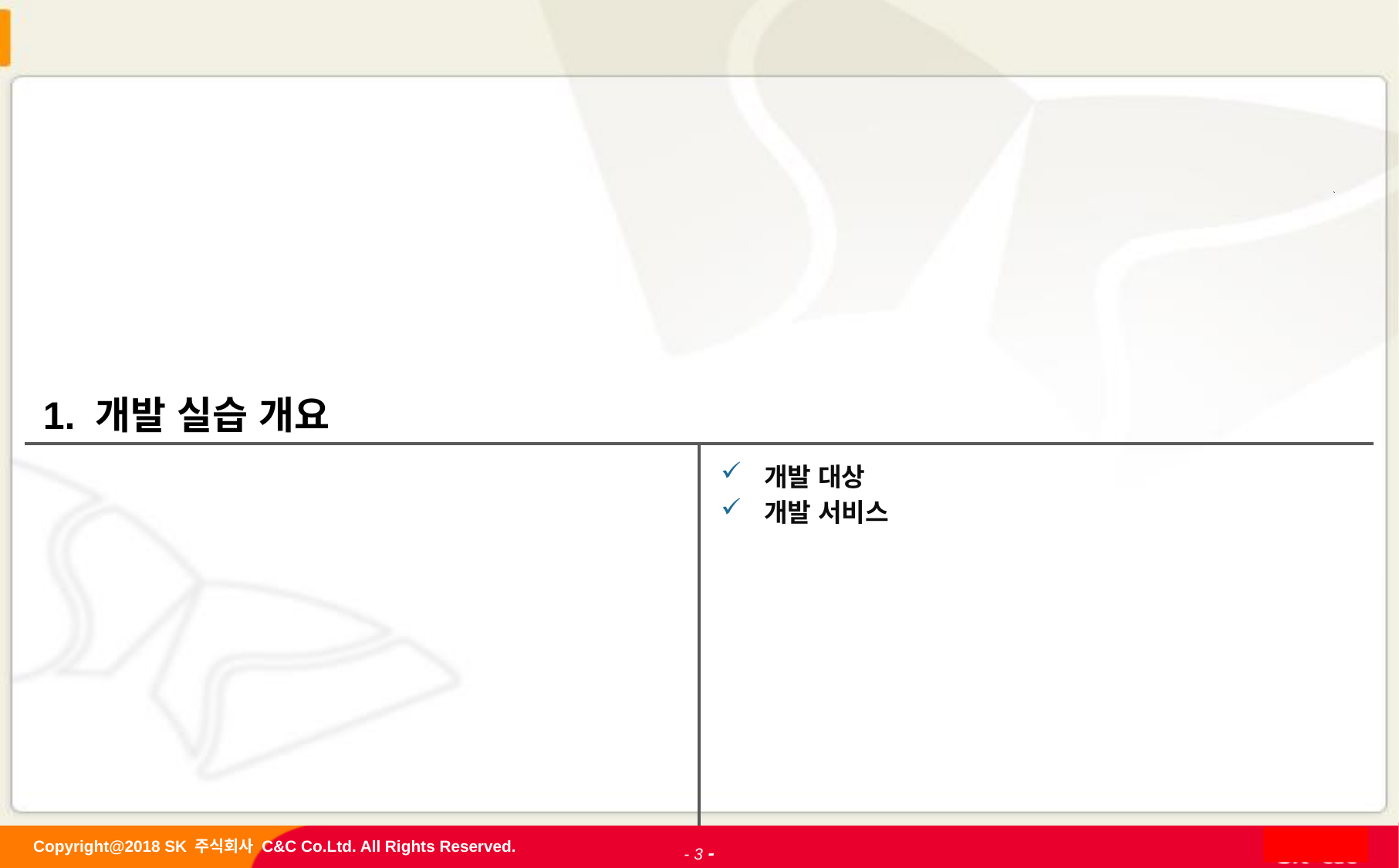

# 1. 개발 실습 개요

개발 대상
개발 서비스